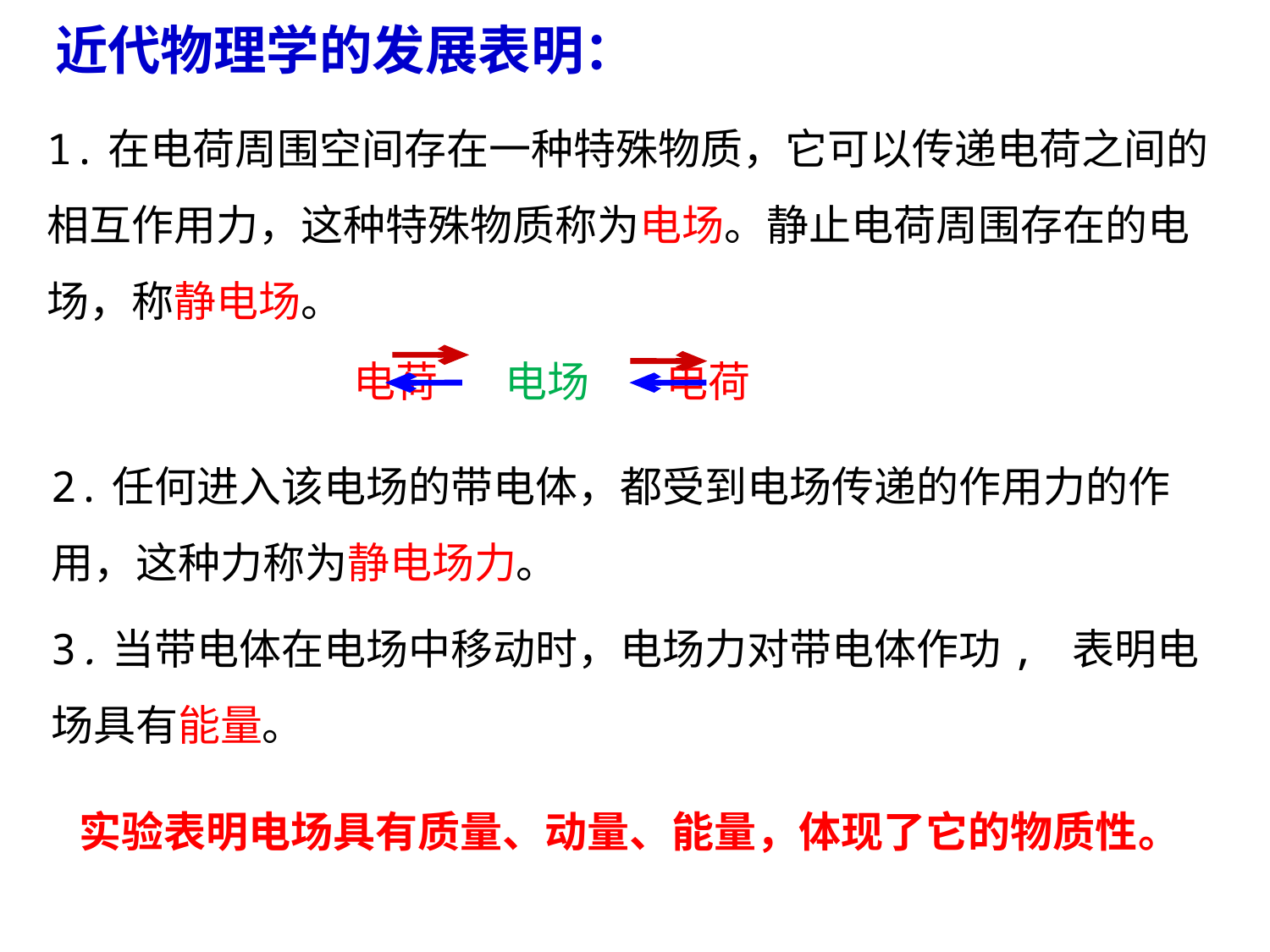

近代物理学的发展表明：
1.在电荷周围空间存在一种特殊物质，它可以传递电荷之间的相互作用力，这种特殊物质称为电场。静止电荷周围存在的电场，称静电场。
电荷       电场        电荷

2.任何进入该电场的带电体，都受到电场传递的作用力的作用，这种力称为静电场力。
3.当带电体在电场中移动时，电场力对带电体作功, 表明电场具有能量。
实验表明电场具有质量、动量、能量，体现了它的物质性。